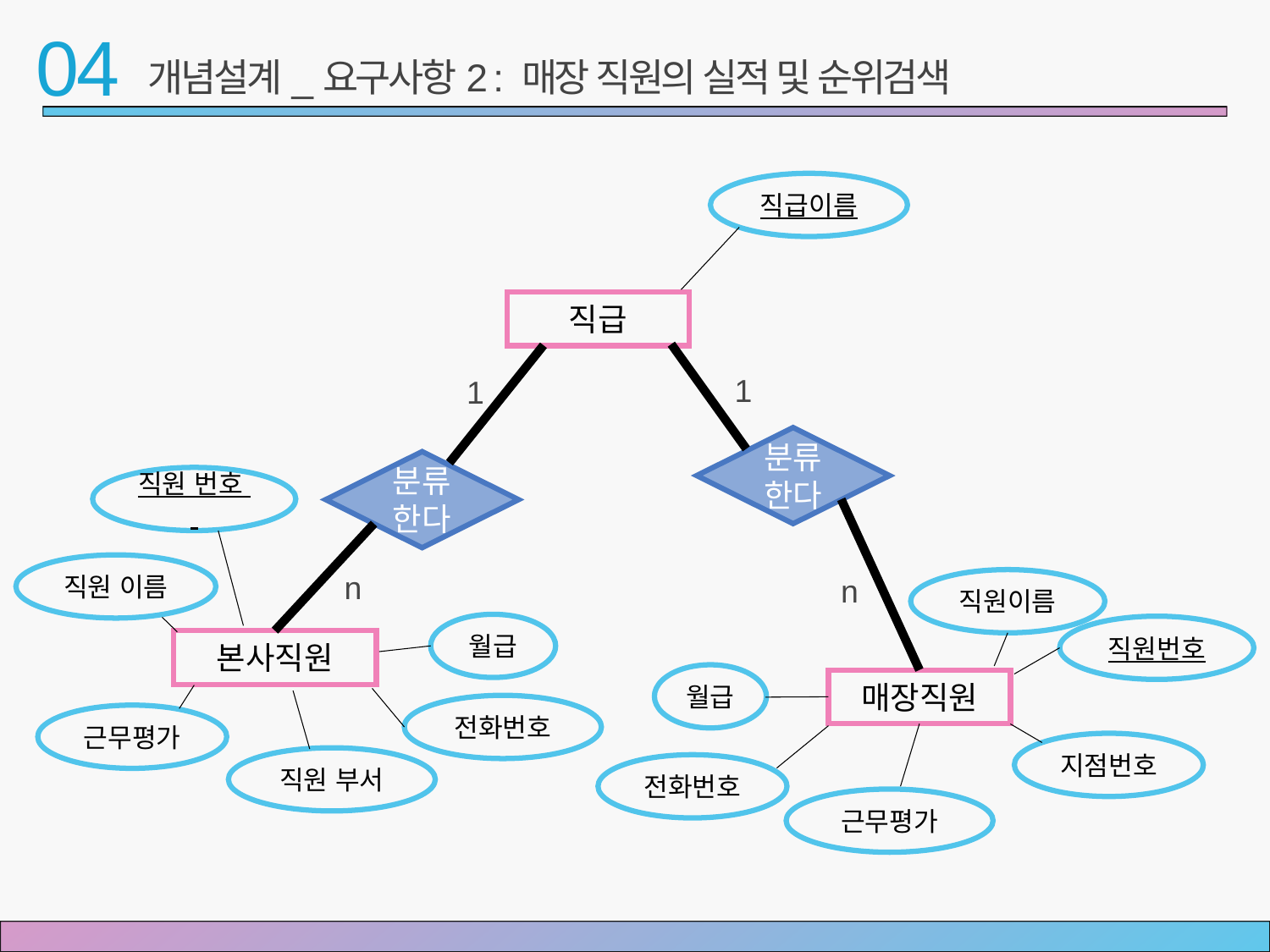

04
개념설계_요구사항2 : 매장 직원의 실적 및 순위검색

직급이름
직급
1
1
분류한다
분류한다
직원 번호
직원 이름
n
n
직원이름
월급
직원번호
본사직원
월급
매장직원
전화번호
근무평가
지점번호
직원 부서
전화번호
근무평가